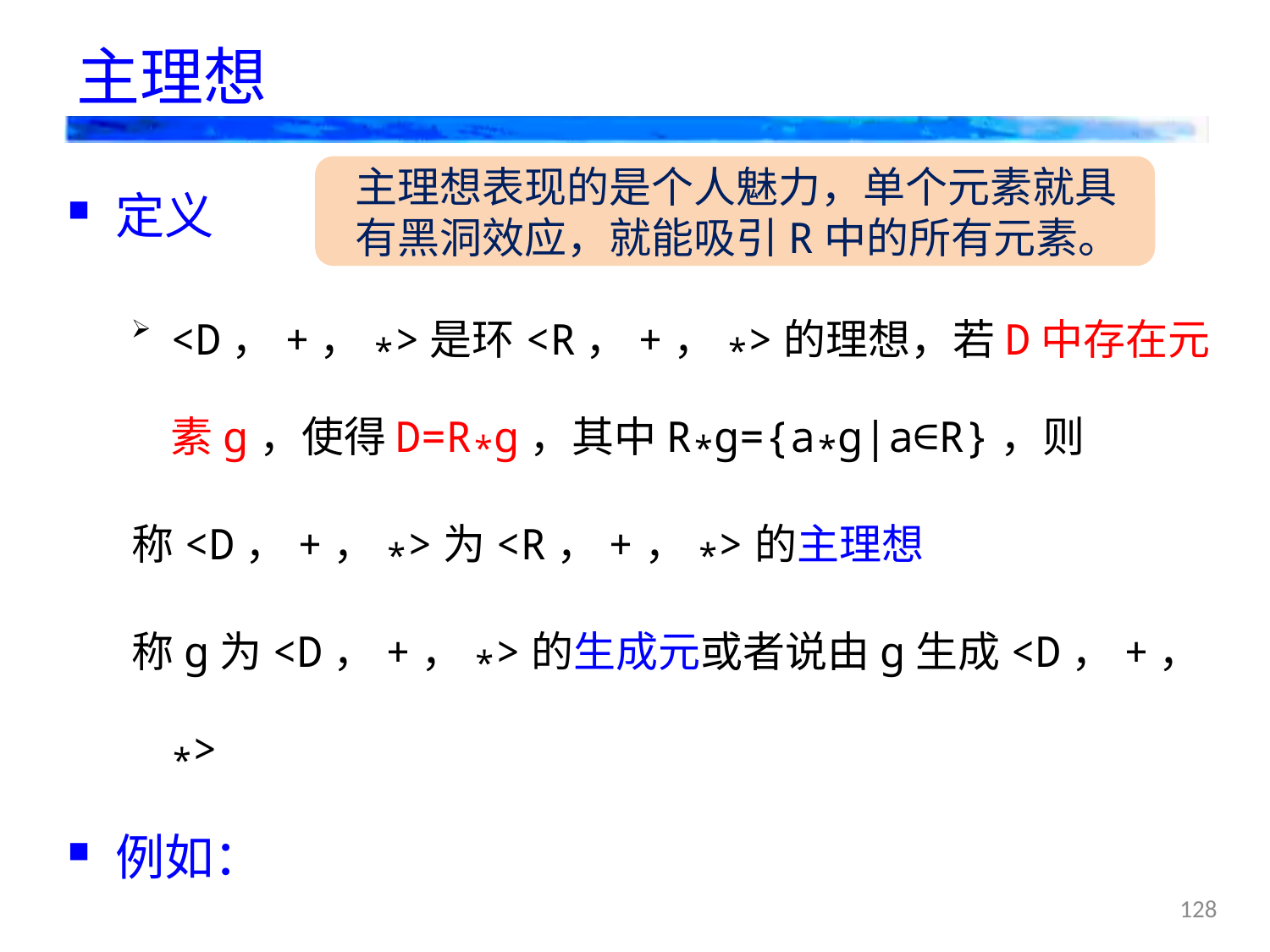

主理想
主理想表现的是个人魅力，单个元素就具有黑洞效应，就能吸引R中的所有元素。
定义
<D，+，*>是环<R，+，*>的理想，若D中存在元素g，使得D=R*g，其中R*g={a*g|a∈R}，则
称<D，+，*>为<R，+，*>的主理想
称g为<D，+，*>的生成元或者说由g生成<D，+，*>
例如：
<{[0]，[2]，[4]}，+，*>是<Z6，+，*>的主理想，[2]、[4]都是生成元。
128